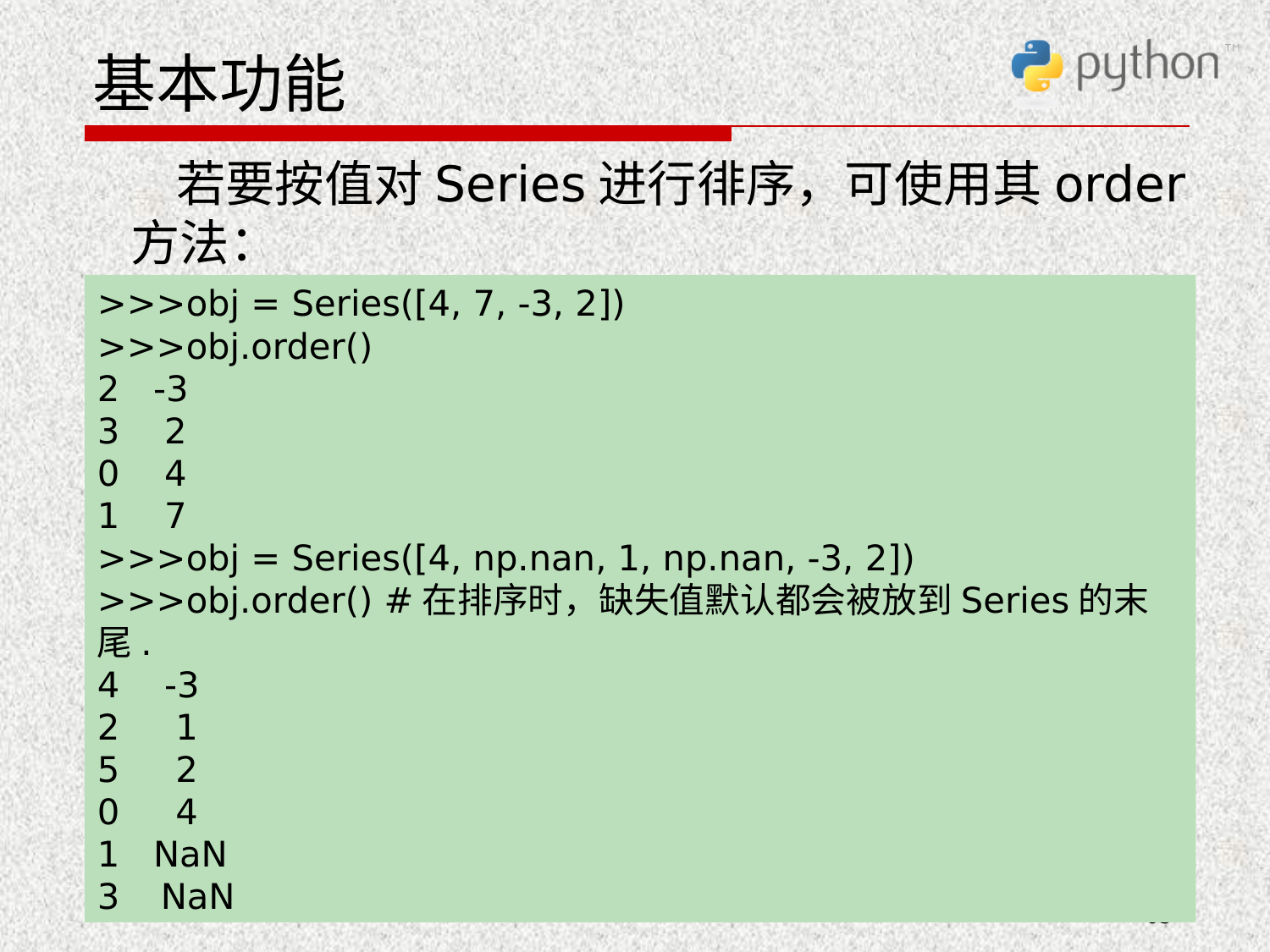

# 基本功能
         若要按值对Series进行徘序，可使用其order方法：

>>>obj = Series([4, 7, -3, 2])
>>>obj.order()
2   -3
3    2
0    4
1    7
>>>obj = Series([4, np.nan, 1, np.nan, -3, 2])
>>>obj.order() #在排序时，缺失值默认都会被放到Series的末尾.
4    -3
2     1
5     2
0     4
1   NaN
NaN
63